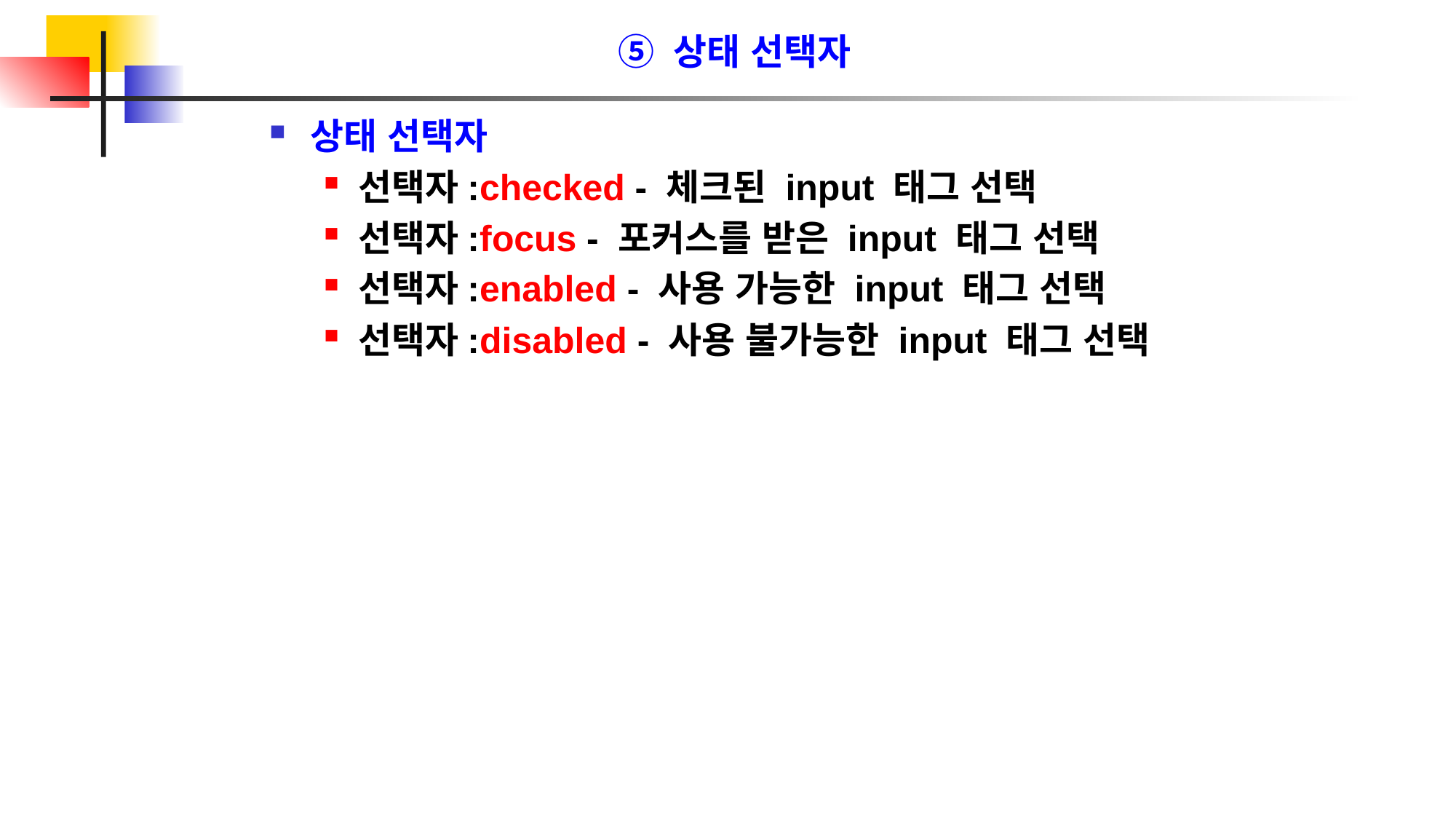

⑤ 상태 선택자
상태 선택자
선택자:checked - 체크된 input 태그 선택
선택자:focus - 포커스를 받은 input 태그 선택
선택자:enabled - 사용 가능한 input 태그 선택
선택자:disabled - 사용 불가능한 input 태그 선택